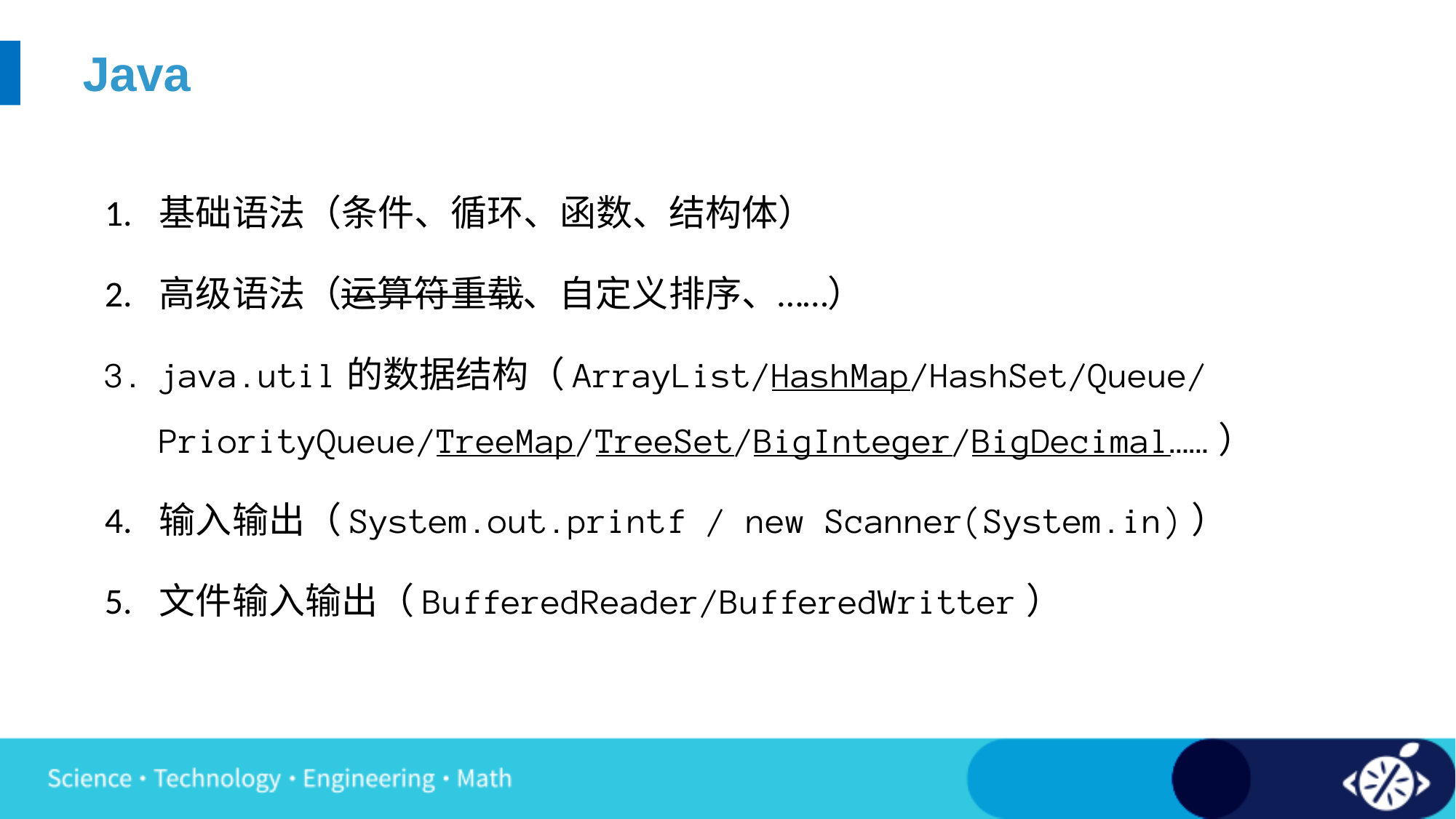

Java
基础语法（条件、循环、函数、结构体）
高级语法（运算符重载、自定义排序、……）
java.util的数据结构（ArrayList/HashMap/HashSet/Queue/ PriorityQueue/TreeMap/TreeSet/BigInteger/BigDecimal……）
输入输出（System.out.printf / new Scanner(System.in)）
文件输入输出（BufferedReader/BufferedWritter）